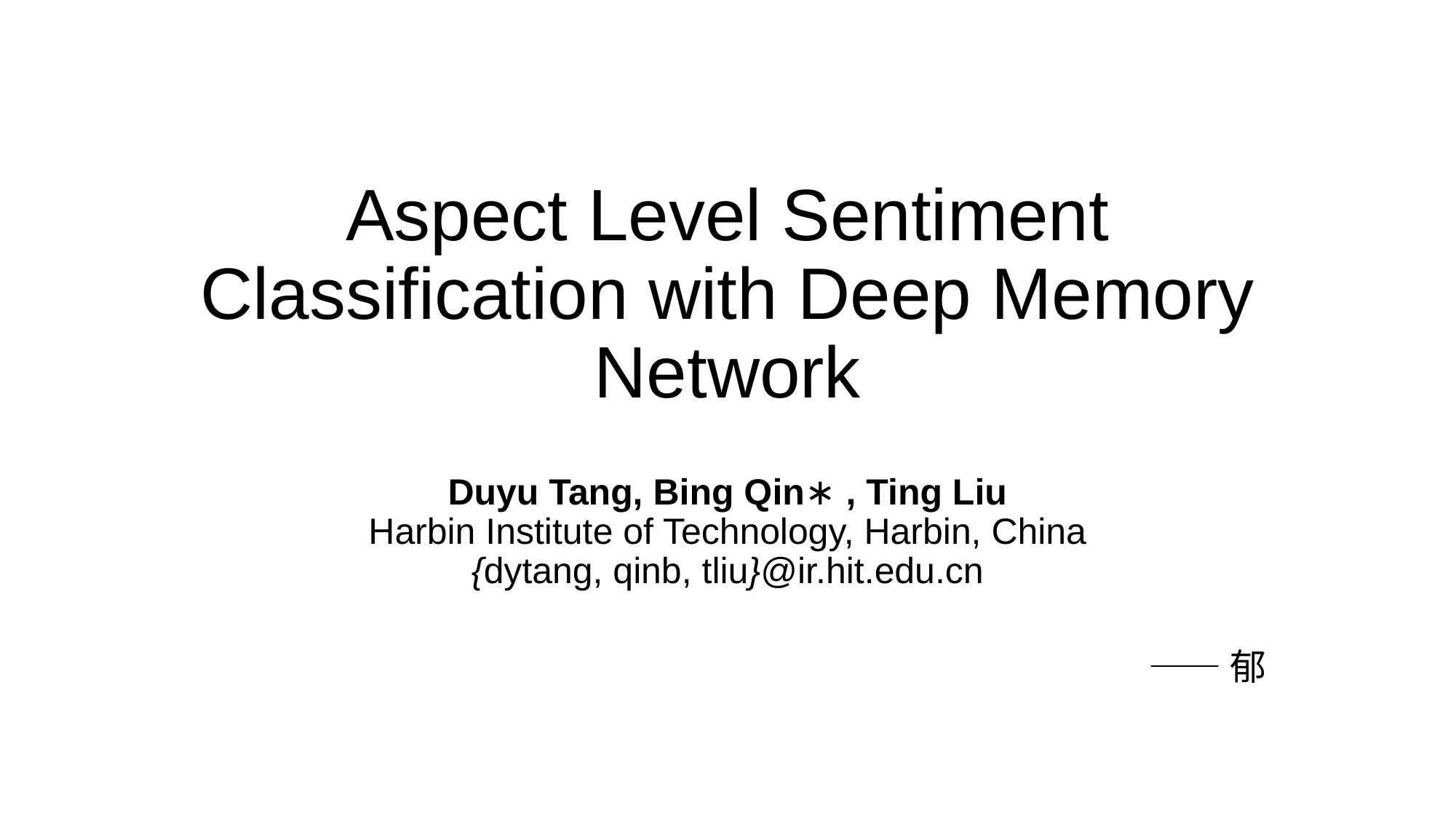

# Aspect Level Sentiment Classification with Deep Memory Network
Duyu Tang, Bing Qin∗ , Ting Liu
Harbin Institute of Technology, Harbin, China
{dytang, qinb, tliu}@ir.hit.edu.cn
——郁